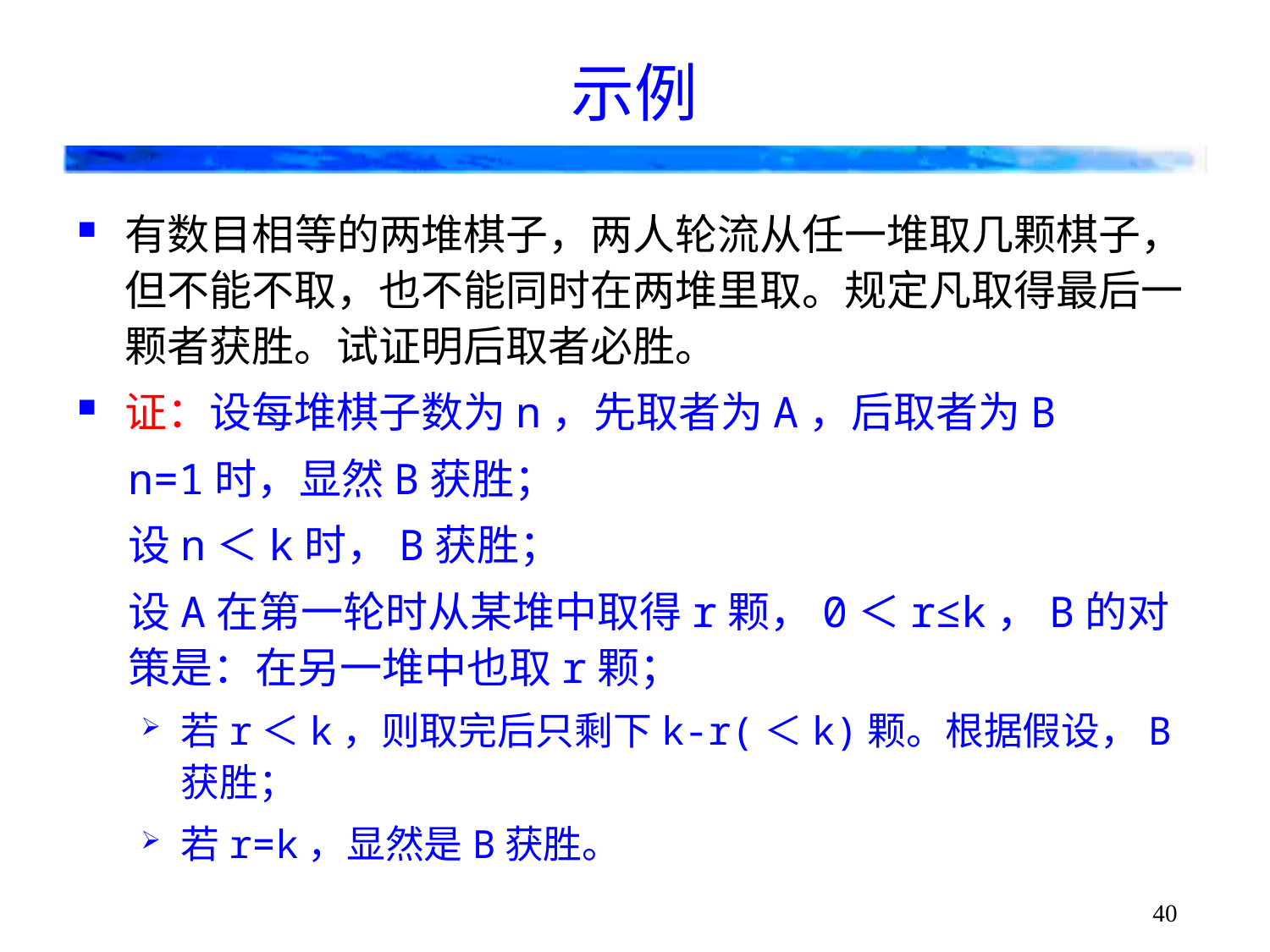

# 示例
有数目相等的两堆棋子，两人轮流从任一堆取几颗棋子，但不能不取，也不能同时在两堆里取。规定凡取得最后一颗者获胜。试证明后取者必胜。
证：设每堆棋子数为n，先取者为A，后取者为B
n=1时，显然B获胜；
设n＜k时，B获胜；
设A在第一轮时从某堆中取得r颗，0＜r≤k，B的对策是：在另一堆中也取r颗；
若r＜k，则取完后只剩下k-r(＜k)颗。根据假设，B获胜；
若r=k，显然是B获胜。

40